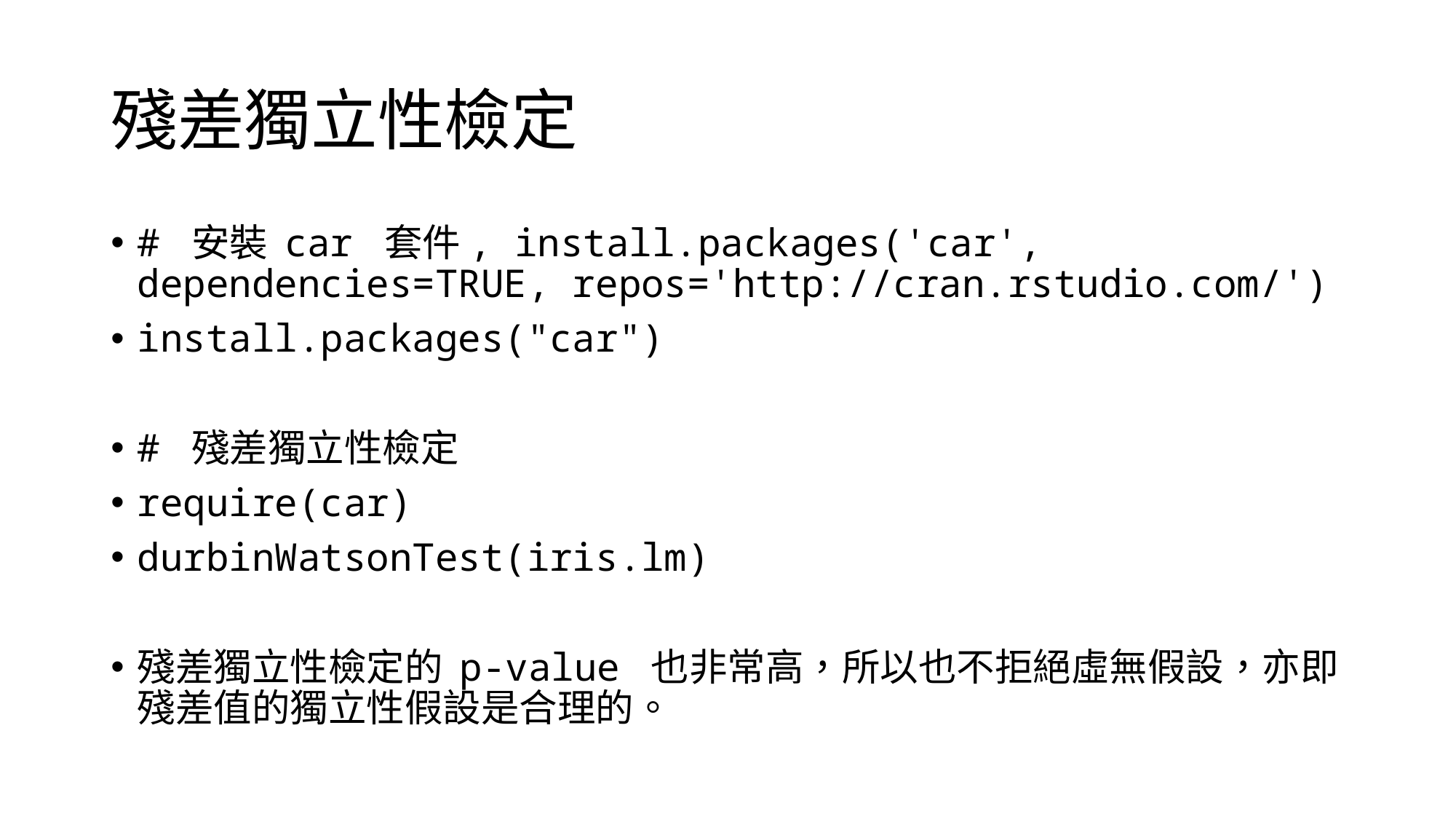

# 殘差獨立性檢定
# 安裝 car 套件, install.packages('car', dependencies=TRUE, repos='http://cran.rstudio.com/')
install.packages("car")

# 殘差獨立性檢定
require(car)
durbinWatsonTest(iris.lm)

殘差獨立性檢定的 p-value 也非常高，所以也不拒絕虛無假設，亦即殘差值的獨立性假設是合理的。